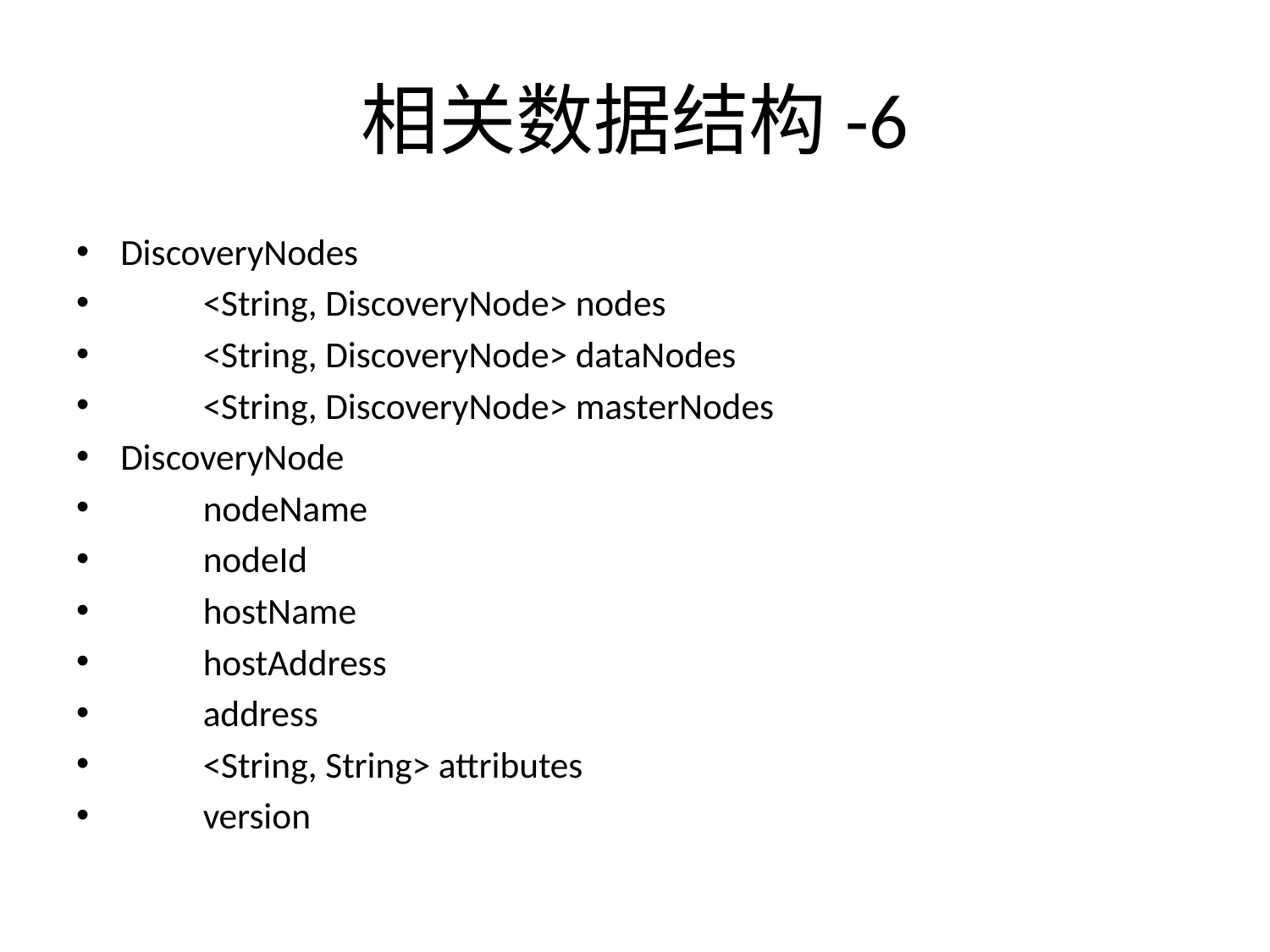

# 相关数据结构-6
DiscoveryNodes
	<String, DiscoveryNode> nodes
	<String, DiscoveryNode> dataNodes
	<String, DiscoveryNode> masterNodes
DiscoveryNode
	nodeName
	nodeId
	hostName
	hostAddress
	address
	<String, String> attributes
	version